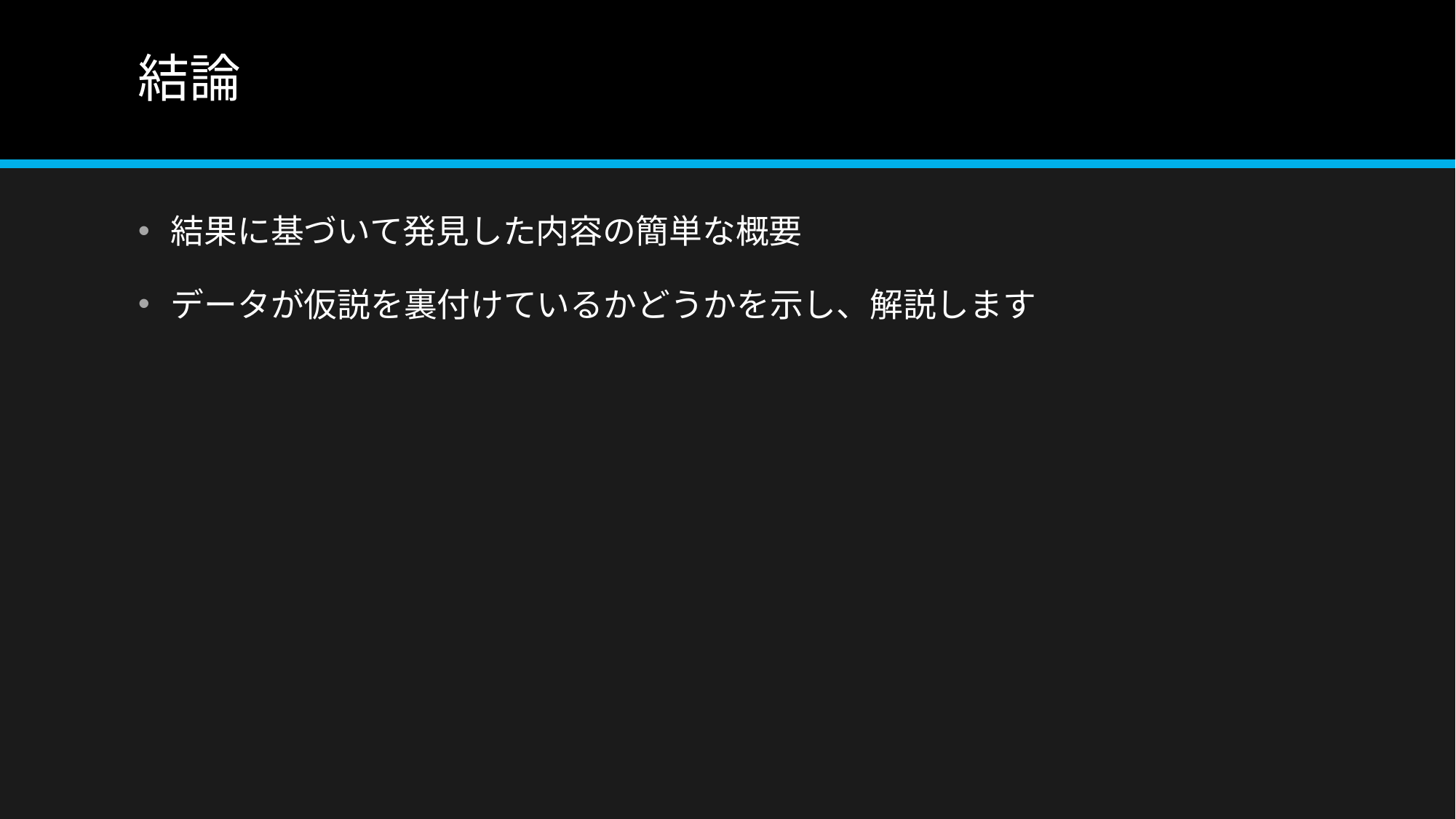

# 結論
結果に基づいて発見した内容の簡単な概要
データが仮説を裏付けているかどうかを示し、解説します